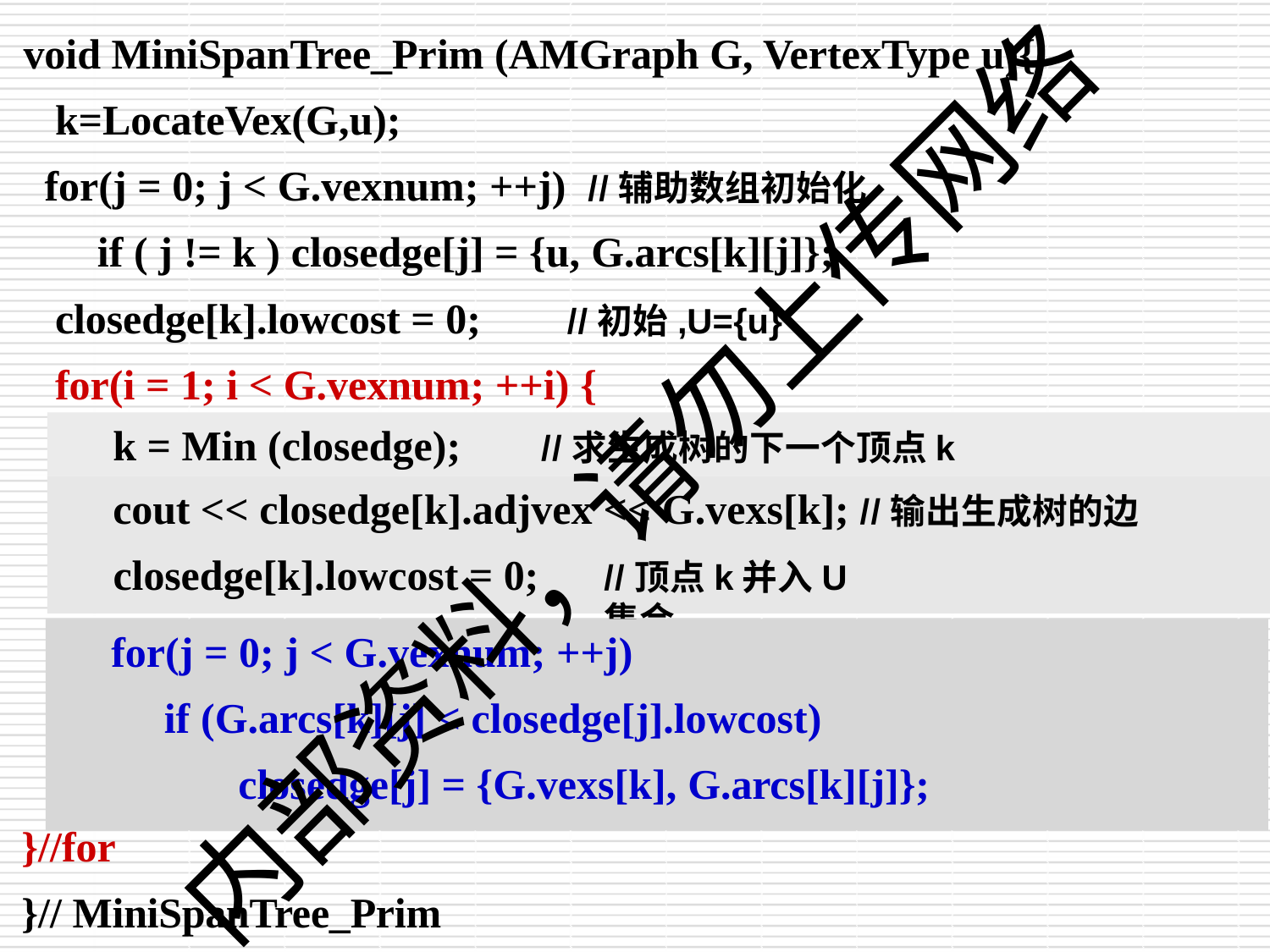

# void MiniSpanTree_Prim (AMGraph G, VertexType u){
k=LocateVex(G,u);
for(j = 0; j < G.vexnum; ++j)	//辅助数组初始化
if ( j != k ) closedge[j] = {u, G.arcs[k][j]};
closedge[k].lowcost = 0;
//初始,U={u}
for(i = 1; i < G.vexnum; ++i) {
k = Min (closedge);	//求生成树的下一个顶点k
cout << closedge[k].adjvex << G.vexs[k]; //输出生成树的边

内部资料，请勿上传网络

//此时closedge[k].lowcost =
//MIN{closedge[vi].lowcost | closedge[vi].lowcost>0, vi ∈ v-u}
closedge[k].lowcost = 0;
//顶点k并入U集合
for(j = 0; j < G.vexnum; ++j)
if (G.arcs[k][j] < closedge[j].lowcost)  closedge[j] = {G.vexs[k], G.arcs[k][j]};
}//for
}// MiniSpanTree_Prim

for(j = 0; j < G.vexnum; ++j)
if (G.arcs[k][j].adj < closedge[j].lowcost)